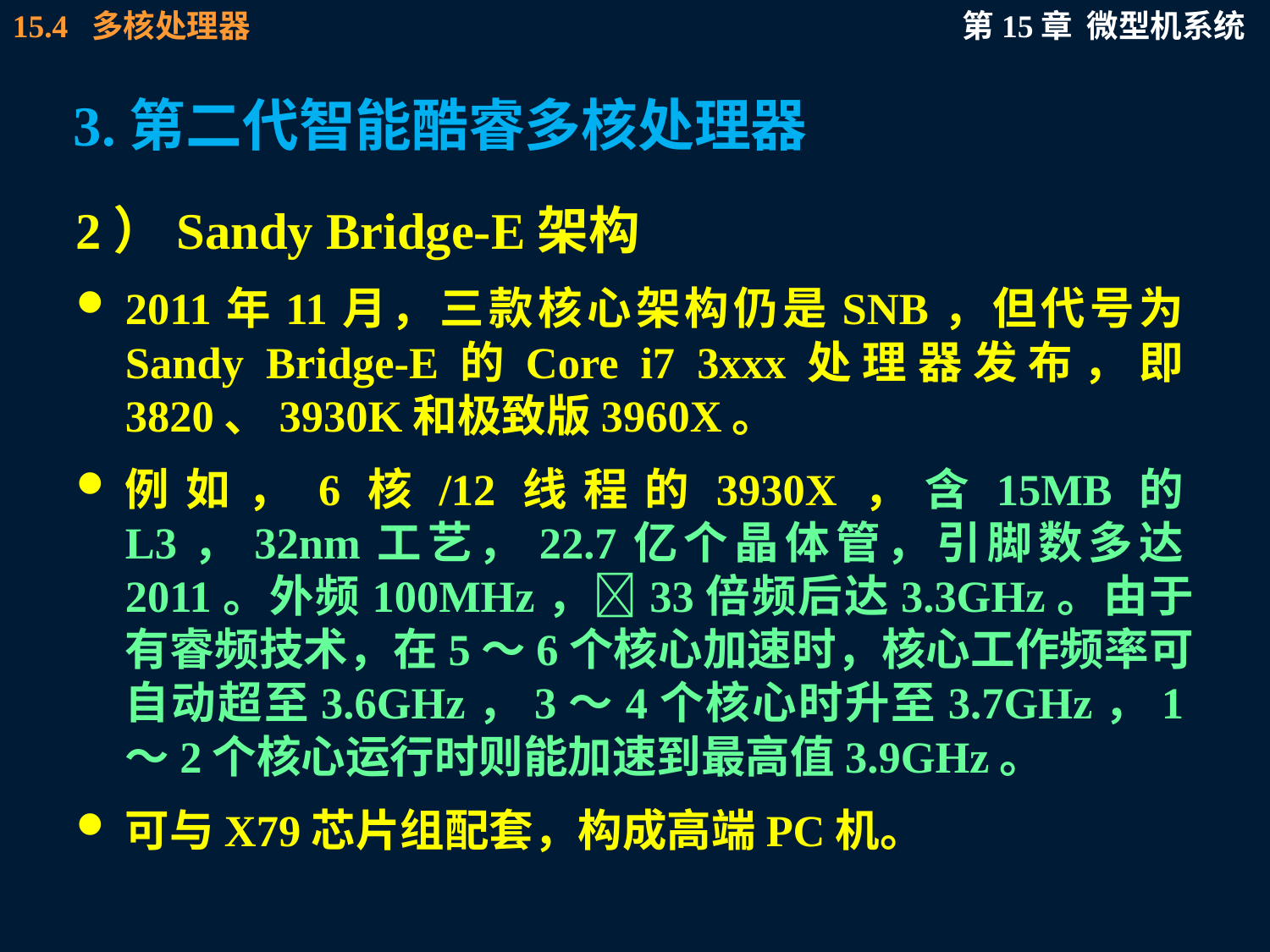

# 3.第二代智能酷睿多核处理器
2）Sandy Bridge-E架构
2011年11月，三款核心架构仍是SNB，但代号为Sandy Bridge-E的Core i7 3xxx处理器发布，即3820、3930K和极致版3960X。
例如，6核/12线程的3930X，含15MB的L3，32nm工艺，22.7亿个晶体管，引脚数多达2011。外频100MHz，×33倍频后达3.3GHz。由于有睿频技术，在5～6个核心加速时，核心工作频率可自动超至3.6GHz，3～4个核心时升至3.7GHz，1～2个核心运行时则能加速到最高值3.9GHz。
可与X79芯片组配套，构成高端PC机。